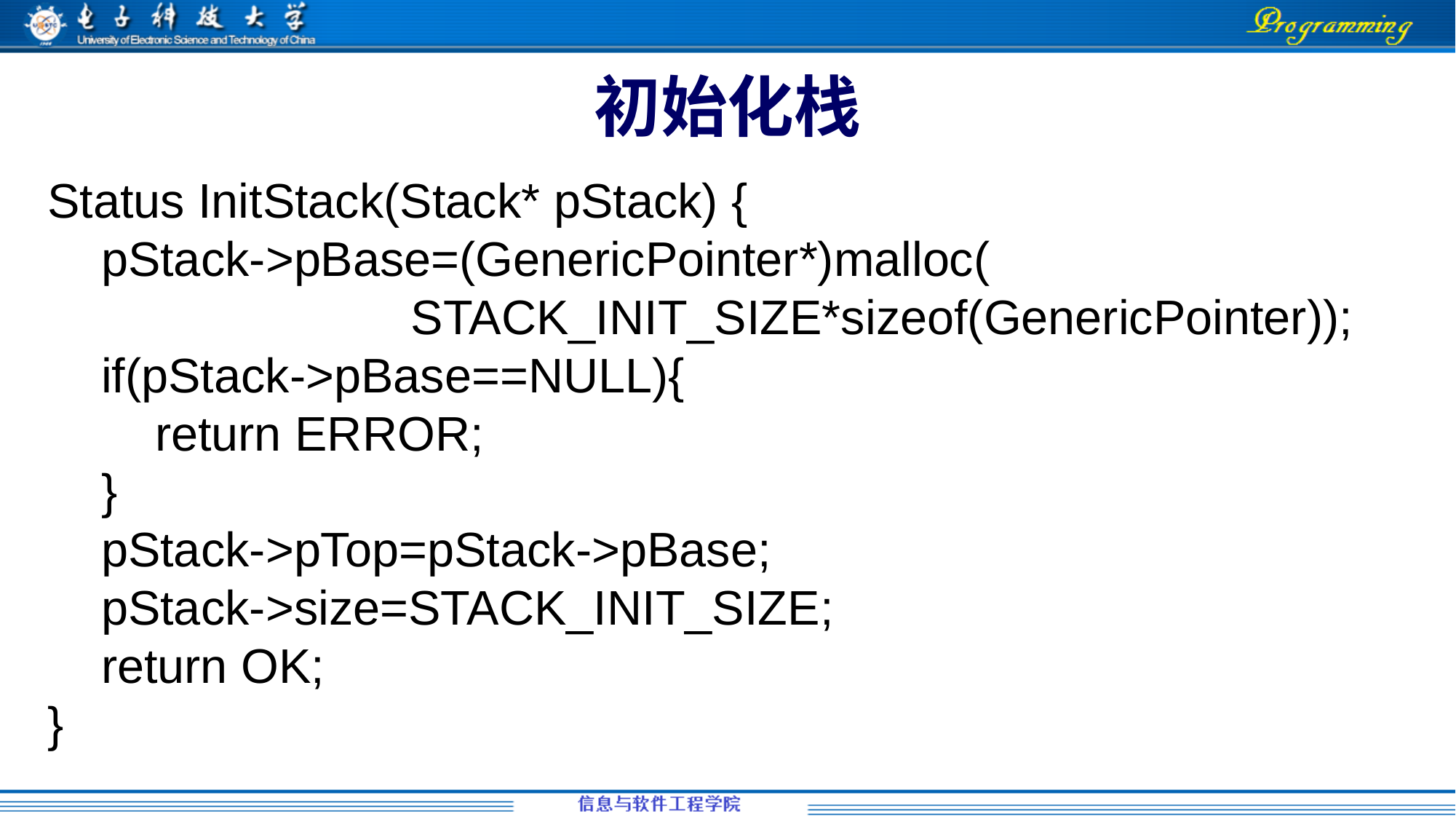

# 初始化栈
Status InitStack(Stack* pStack) {
    pStack->pBase=(GenericPointer*)malloc(
                           STACK_INIT_SIZE*sizeof(GenericPointer));
    if(pStack->pBase==NULL){
        return ERROR;
    }
    pStack->pTop=pStack->pBase;
    pStack->size=STACK_INIT_SIZE;
    return OK;
}